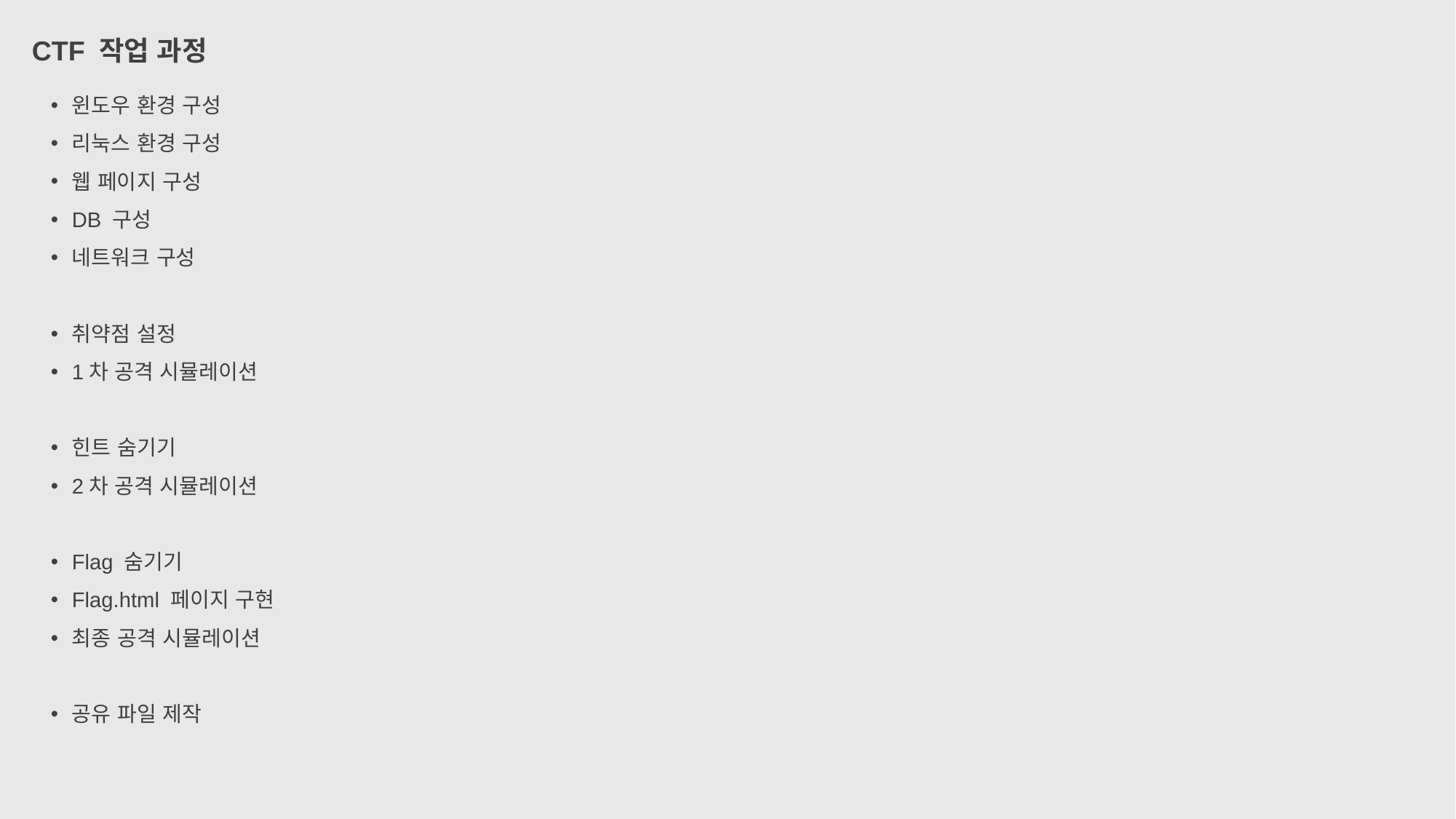

# CTF 작업 과정
윈도우 환경 구성
리눅스 환경 구성
웹 페이지 구성
DB 구성
네트워크 구성

취약점 설정
1차 공격 시뮬레이션

힌트 숨기기
2차 공격 시뮬레이션

Flag 숨기기
Flag.html 페이지 구현
최종 공격 시뮬레이션

공유 파일 제작